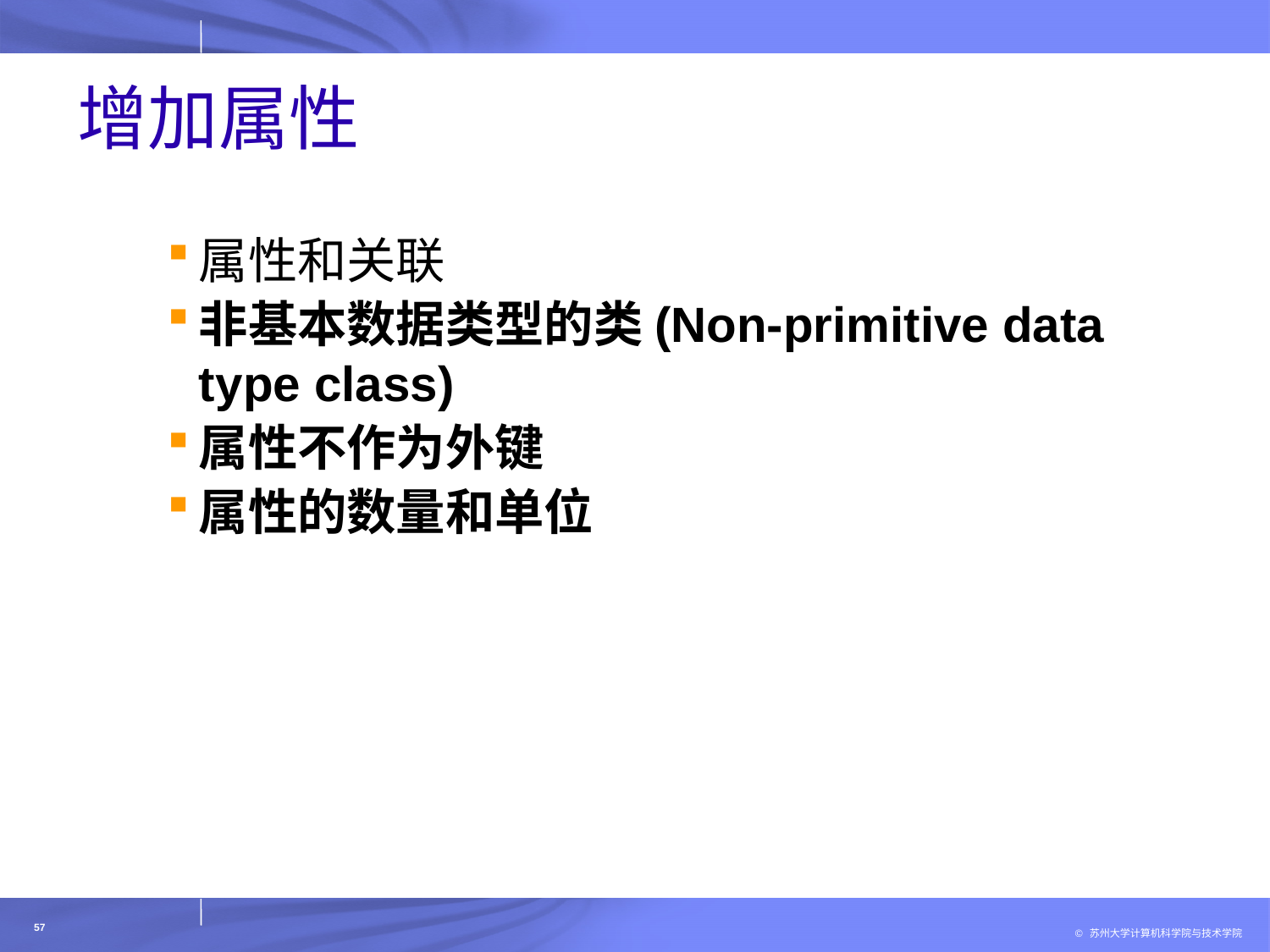

# 增加属性
属性和关联
非基本数据类型的类(Non-primitive data type class)
属性不作为外键
属性的数量和单位
57